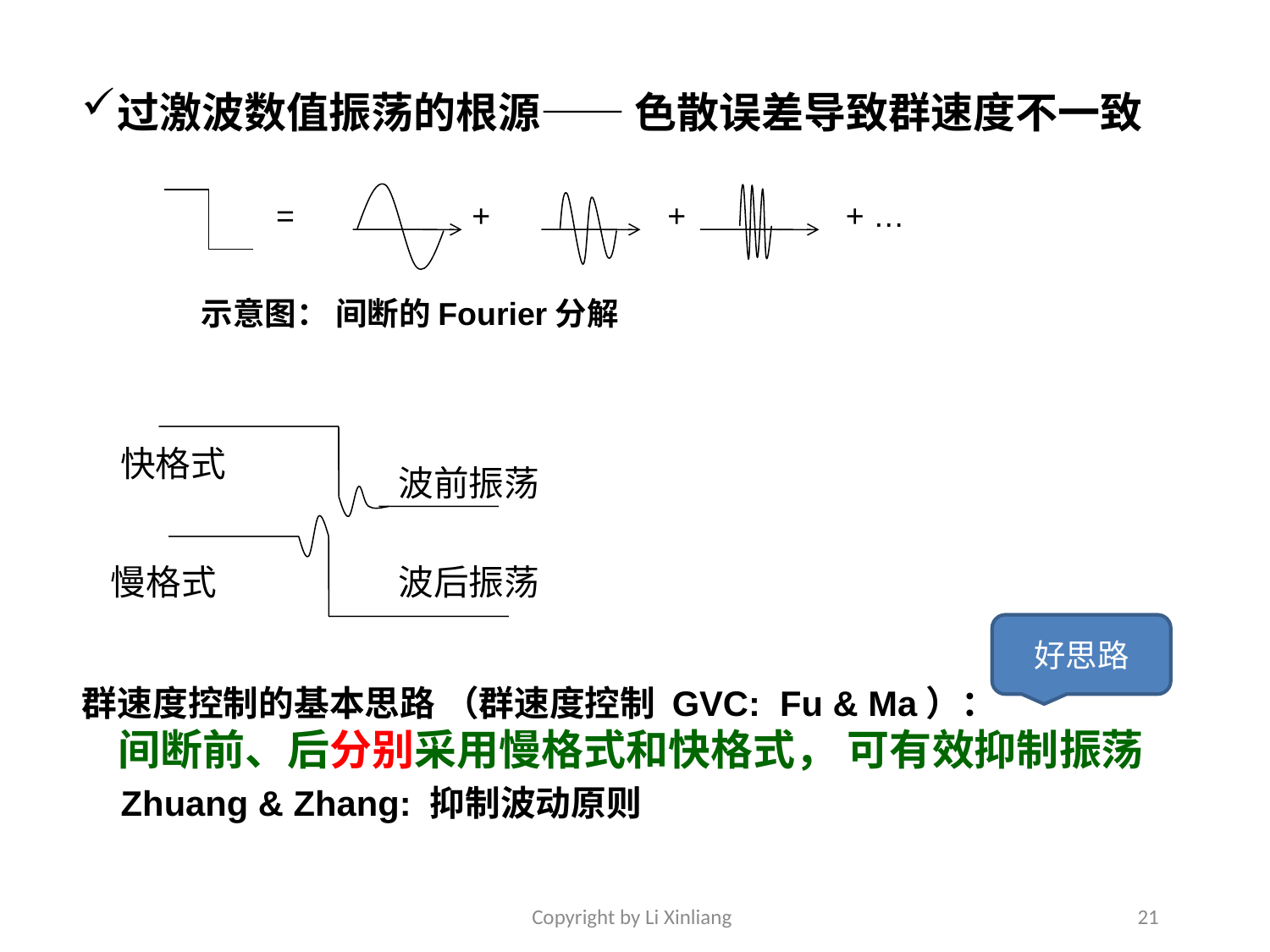

过激波数值振荡的根源—— 色散误差导致群速度不一致

=                    +                    +                  + …
示意图： 间断的Fourier分解

快格式
波前振荡

慢格式
波后振荡
好思路

群速度控制的基本思路 （群速度控制 GVC:  Fu & Ma）：
    间断前、后分别采用慢格式和快格式， 可有效抑制振荡
    Zhuang & Zhang: 抑制波动原则
Copyright by Li Xinliang
21